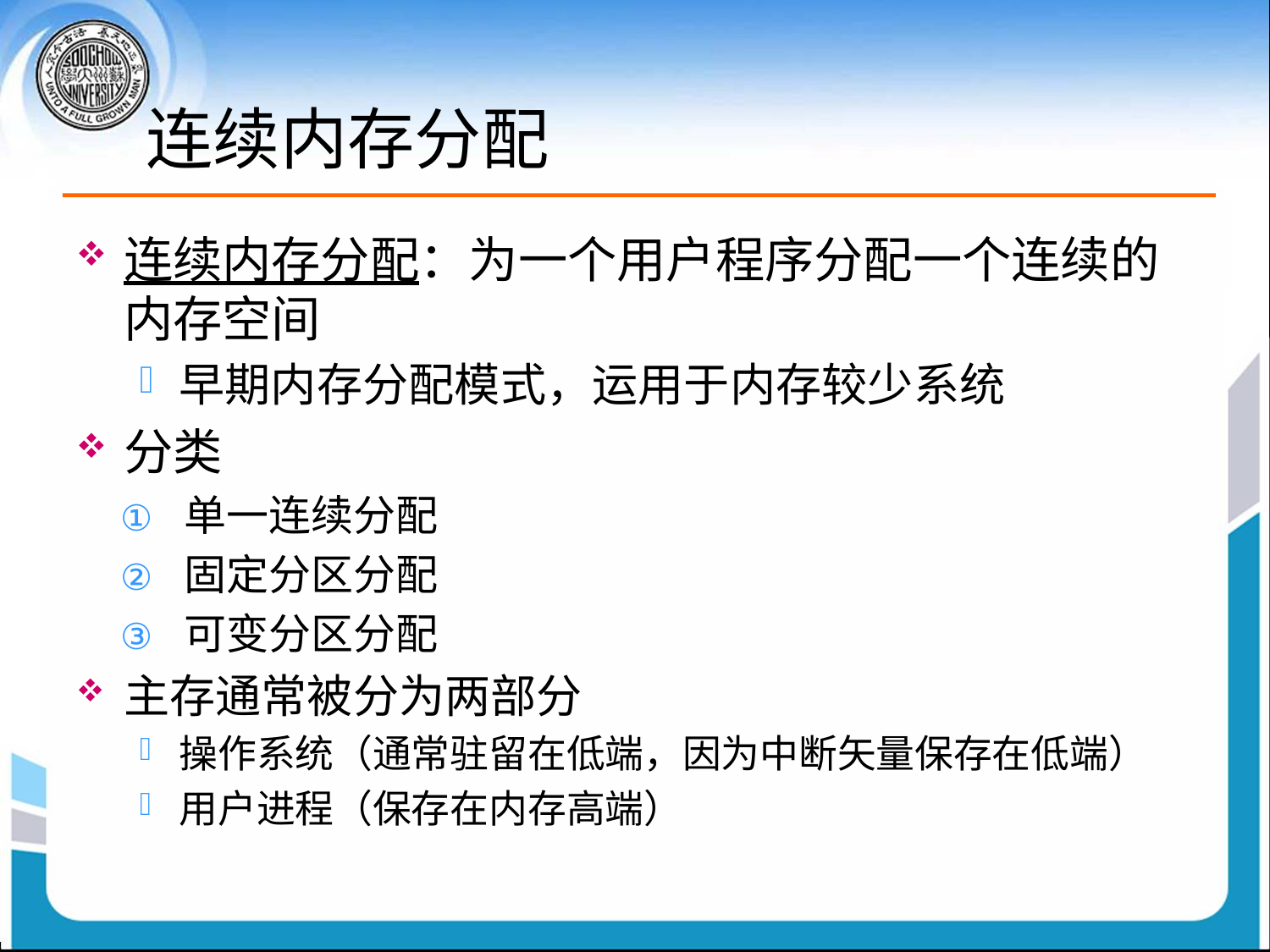

# 连续内存分配
连续内存分配：为一个用户程序分配一个连续的内存空间
早期内存分配模式，运用于内存较少系统
分类
单一连续分配
固定分区分配
可变分区分配
主存通常被分为两部分
操作系统（通常驻留在低端，因为中断矢量保存在低端）
用户进程（保存在内存高端）